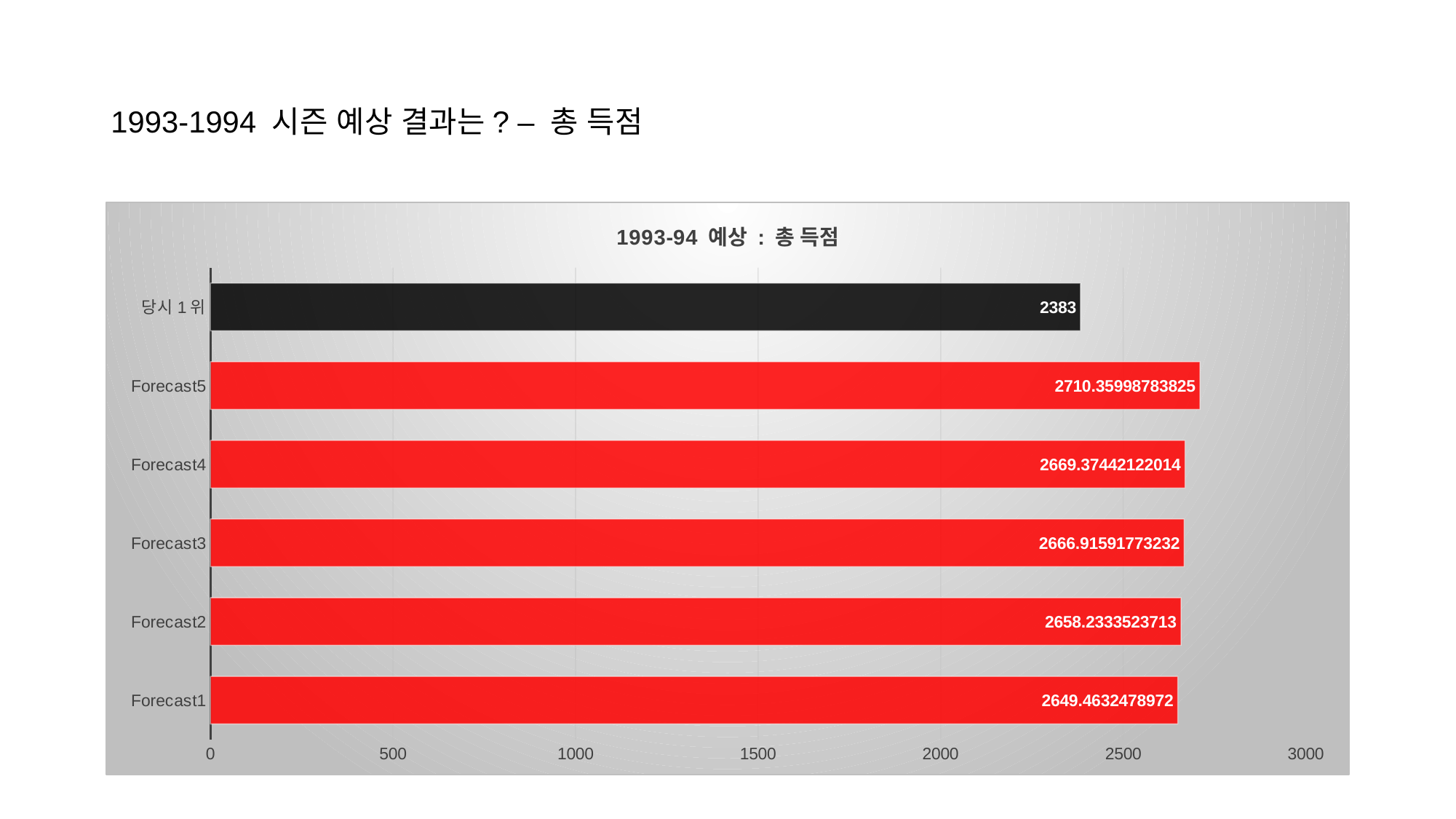

# 1993-1994 시즌 예상 결과는? – 총 득점

### Chart: 1993-94 예상 : 총 득점

| Category | Points |
|---|---|
| Forecast1 | 2649.4632478971976 |
| Forecast2 | 2658.233352371301 |
| Forecast3 | 2666.9159177323186 |
| Forecast4 | 2669.3744212201423 |
| Forecast5 | 2710.3599878382483 |
| 당시1위 | 2383.0 |